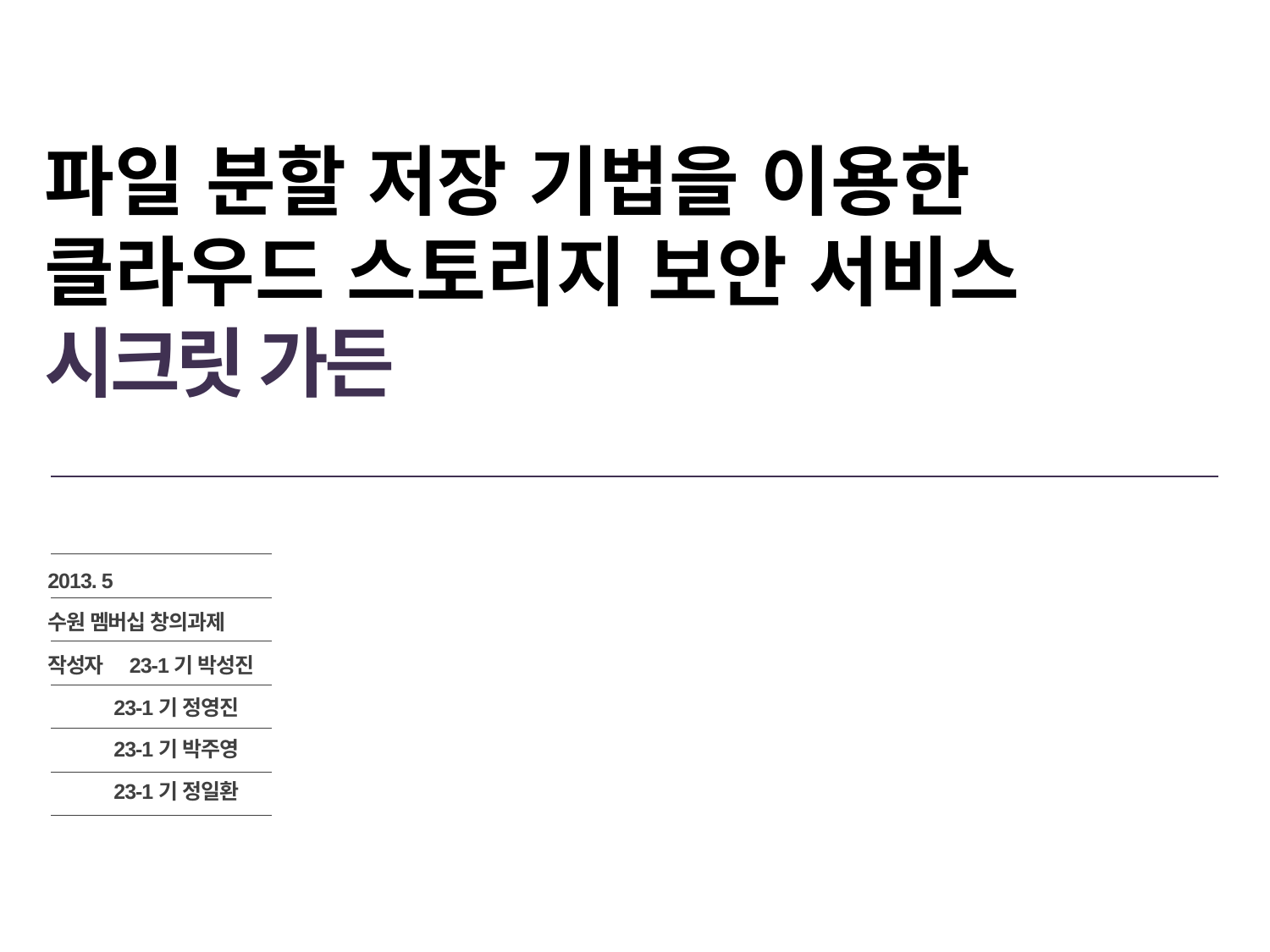

# 파일 분할 저장 기법을 이용한 클라우드 스토리지 보안 서비스 시크릿 가든
2013. 5
수원 멤버십 창의과제
작성자    23-1기 박성진
             23-1기 정영진
             23-1기 박주영
             23-1기 정일환